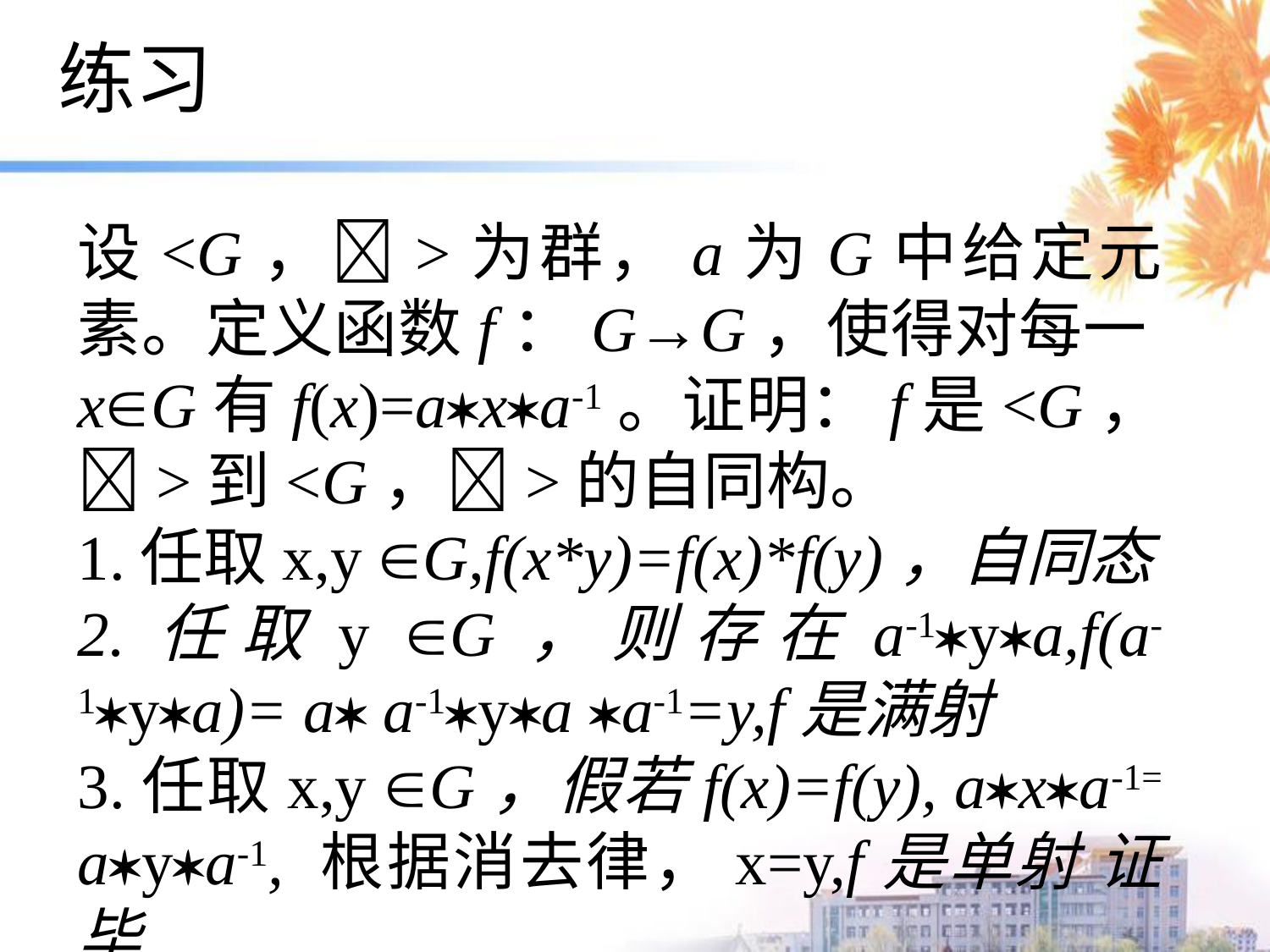

# 练习
设<G，∗>为群，a为G中给定元素。定义函数f：G→G，使得对每一x∈G有f(x)=a∗x∗a-1。证明：f是<G，∗>到<G，∗>的自同构。
1.任取x,y ∈G,f(x*y)=f(x)*f(y)，自同态
2.任取y ∈G，则存在a-1∗y∗a,f(a-1∗y∗a)= a∗ a-1∗y∗a ∗a-1=y,f是满射
3.任取x,y ∈G，假若f(x)=f(y), a∗x∗a-1= a∗y∗a-1, 根据消去律，x=y,f是单射 证毕